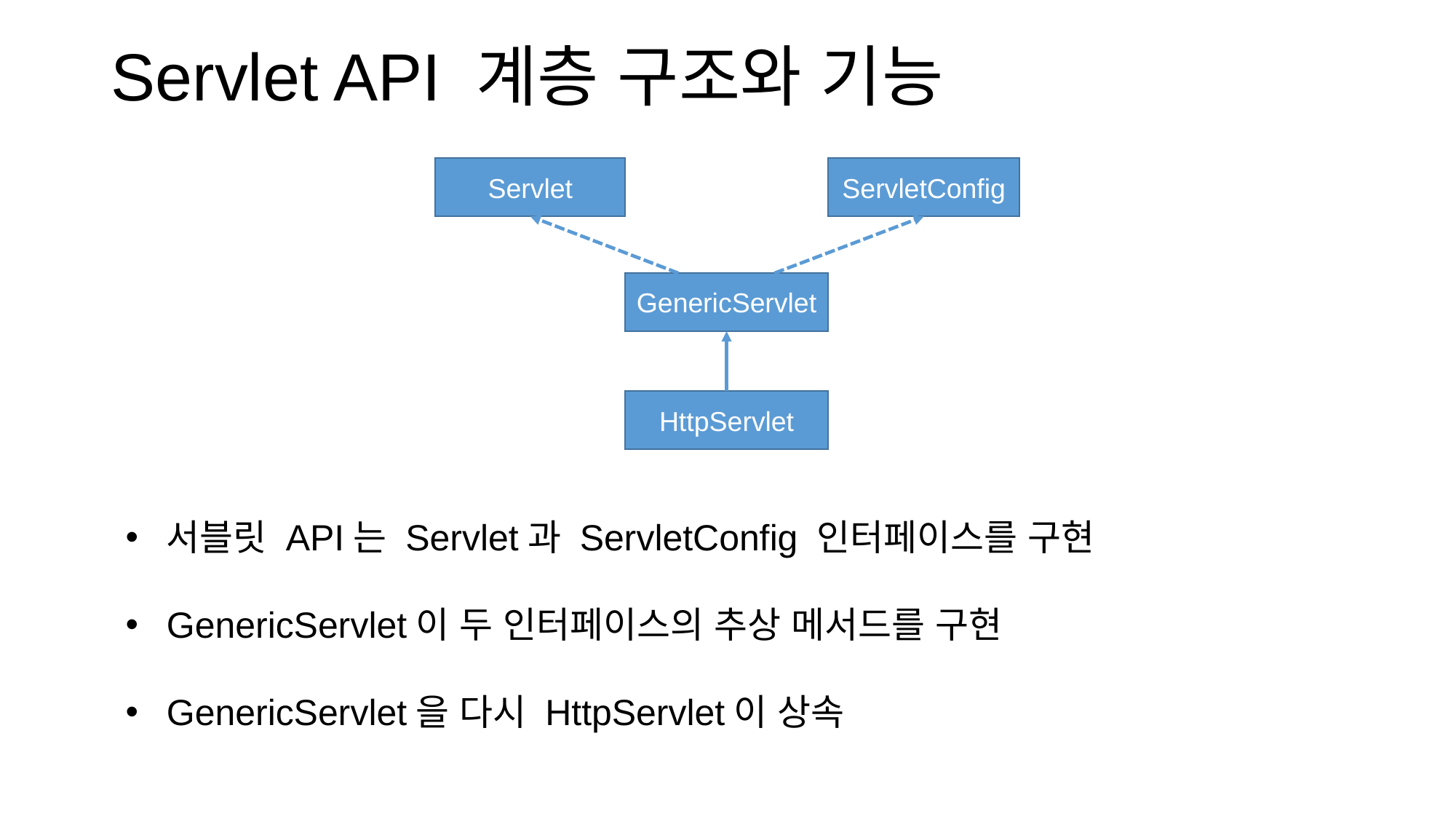

# Servlet API 계층 구조와 기능
Servlet
ServletConfig
GenericServlet
HttpServlet
서블릿 API는 Servlet과 ServletConfig 인터페이스를 구현

GenericServlet이 두 인터페이스의 추상 메서드를 구현

GenericServlet을 다시 HttpServlet이 상속